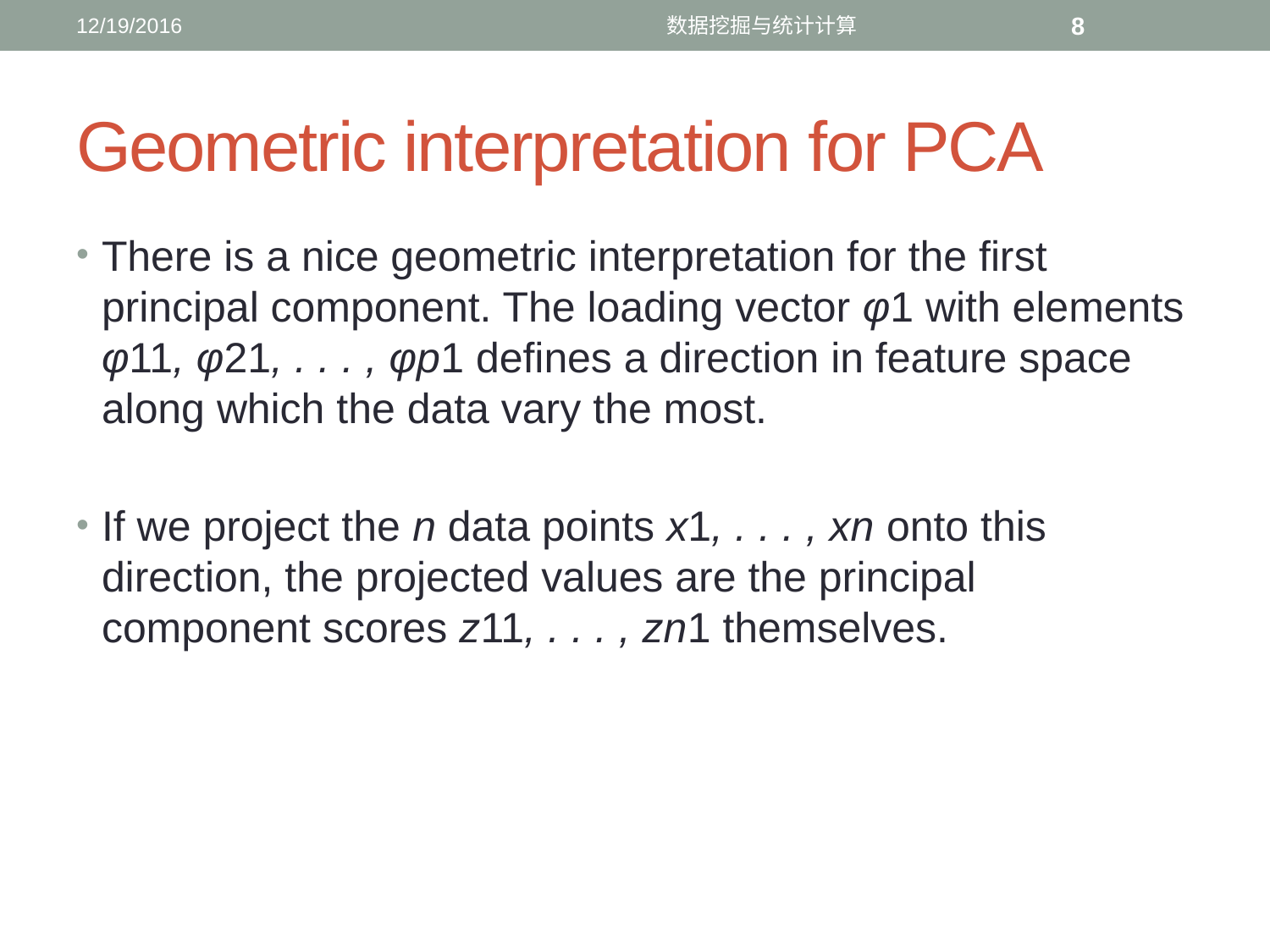

12/19/2016
数据挖掘与统计计算
8
# Geometric interpretation for PCA
There is a nice geometric interpretation for the first principal component. The loading vector φ1 with elements φ11, φ21, . . . , φp1 defines a direction in feature space along which the data vary the most.

If we project the n data points x1, . . . , xn onto this direction, the projected values are the principal component scores z11, . . . , zn1 themselves.